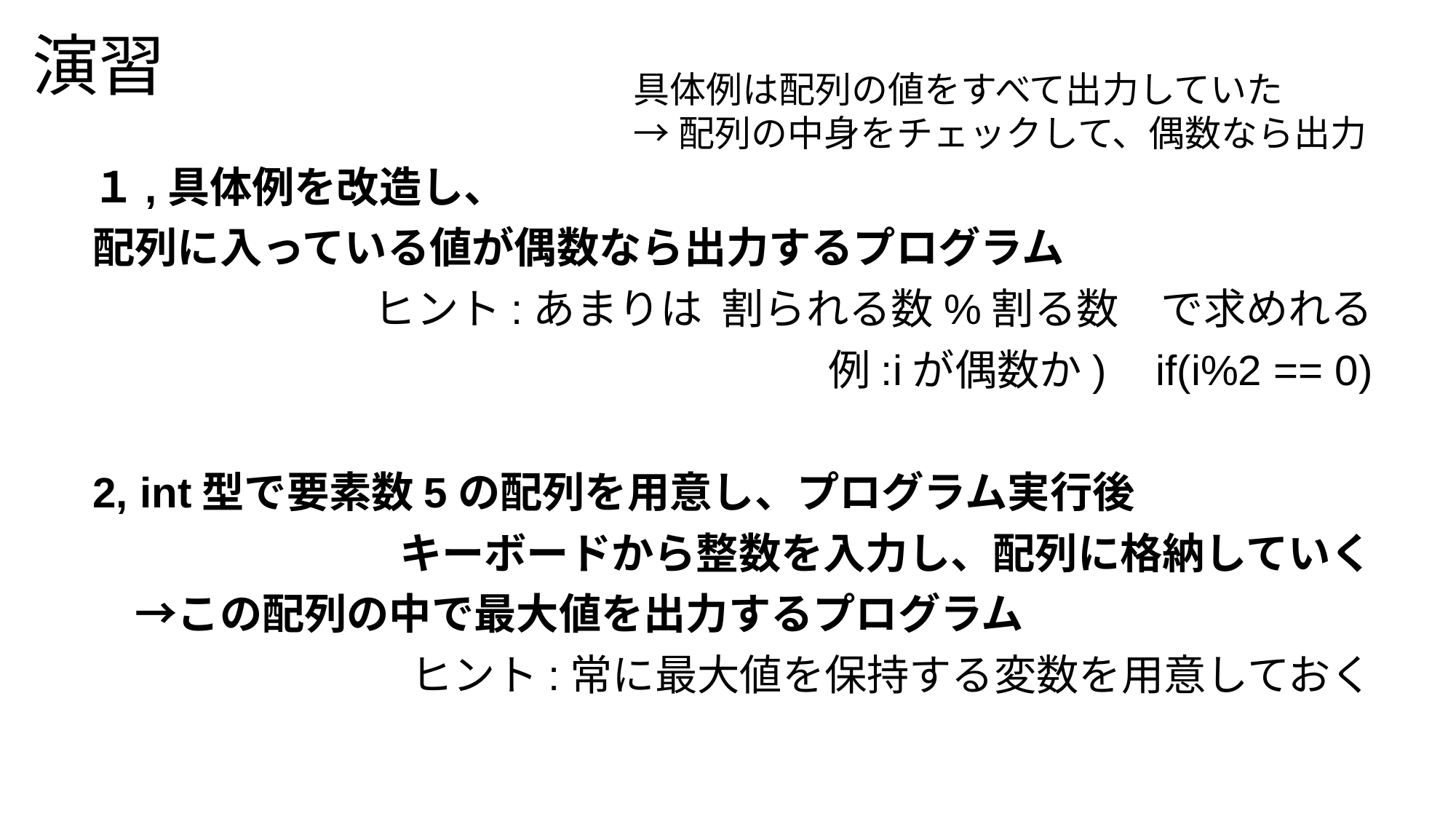

# 演習
具体例は配列の値をすべて出力していた
→配列の中身をチェックして、偶数なら出力
１,具体例を改造し、
配列に入っている値が偶数なら出力するプログラム
ヒント:あまりは  割られる数%割る数　で求めれる
例:iが偶数か)	if(i%2 == 0)

2, int型で要素数5の配列を用意し、プログラム実行後
キーボードから整数を入力し、配列に格納していく
　→この配列の中で最大値を出力するプログラム
ヒント:常に最大値を保持する変数を用意しておく